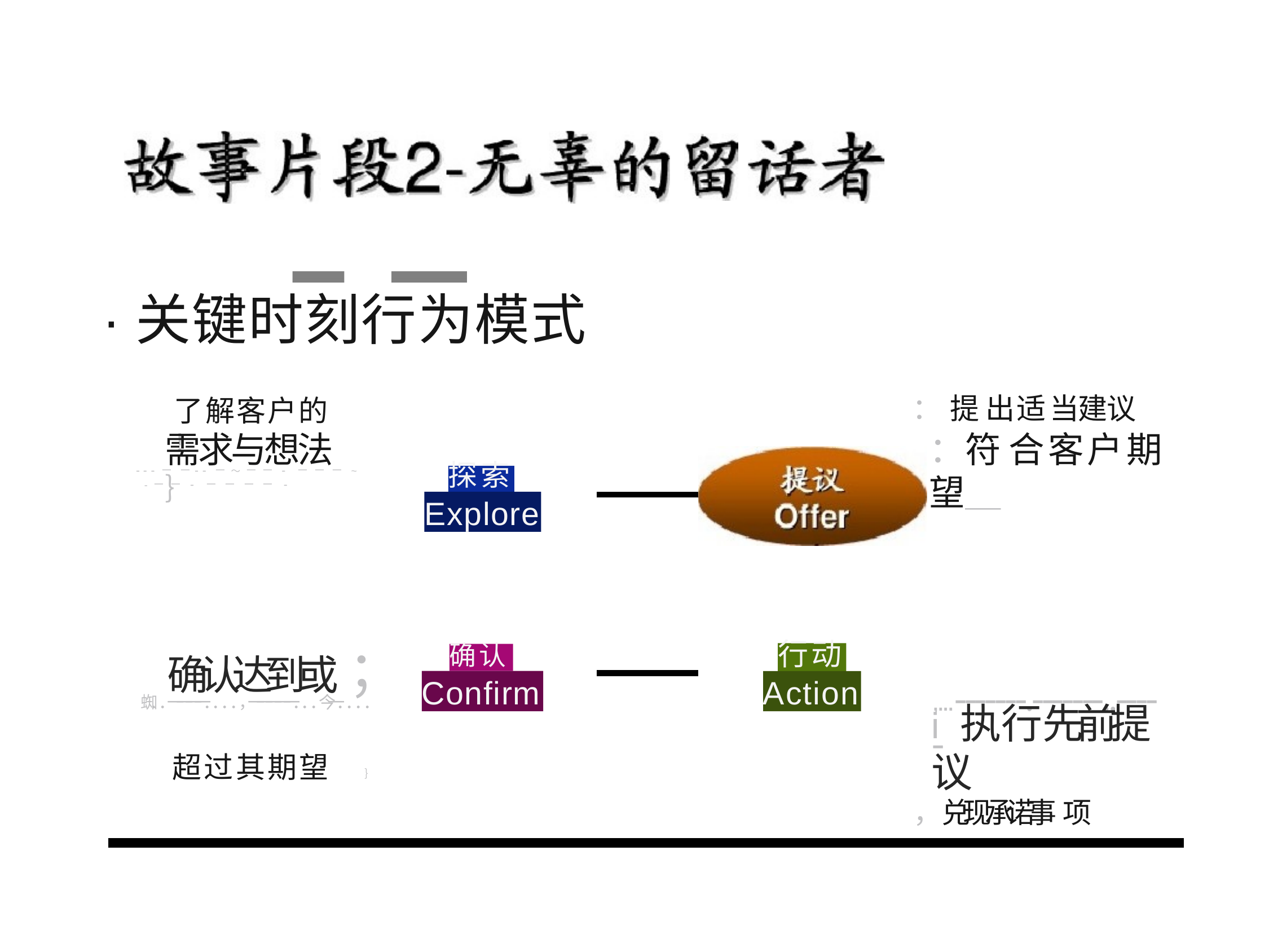

# ·关键时刻行为模式
： 提 出适当建议
：符 合客户期望＿
了解客户的	！
需求与想法	｝

- - - － －- - －～－－- －－－~  - －－- －－－－-
探索
Explore

行动
确认
Confirm
Action
,...-------.-------..-----

确认达到或  ；
蜘．．一一一一．．．．，一一一一一．．．今一．．．．
i 执行先前提议
， 兑 现 承 诺 事 项
超过其期望	｝